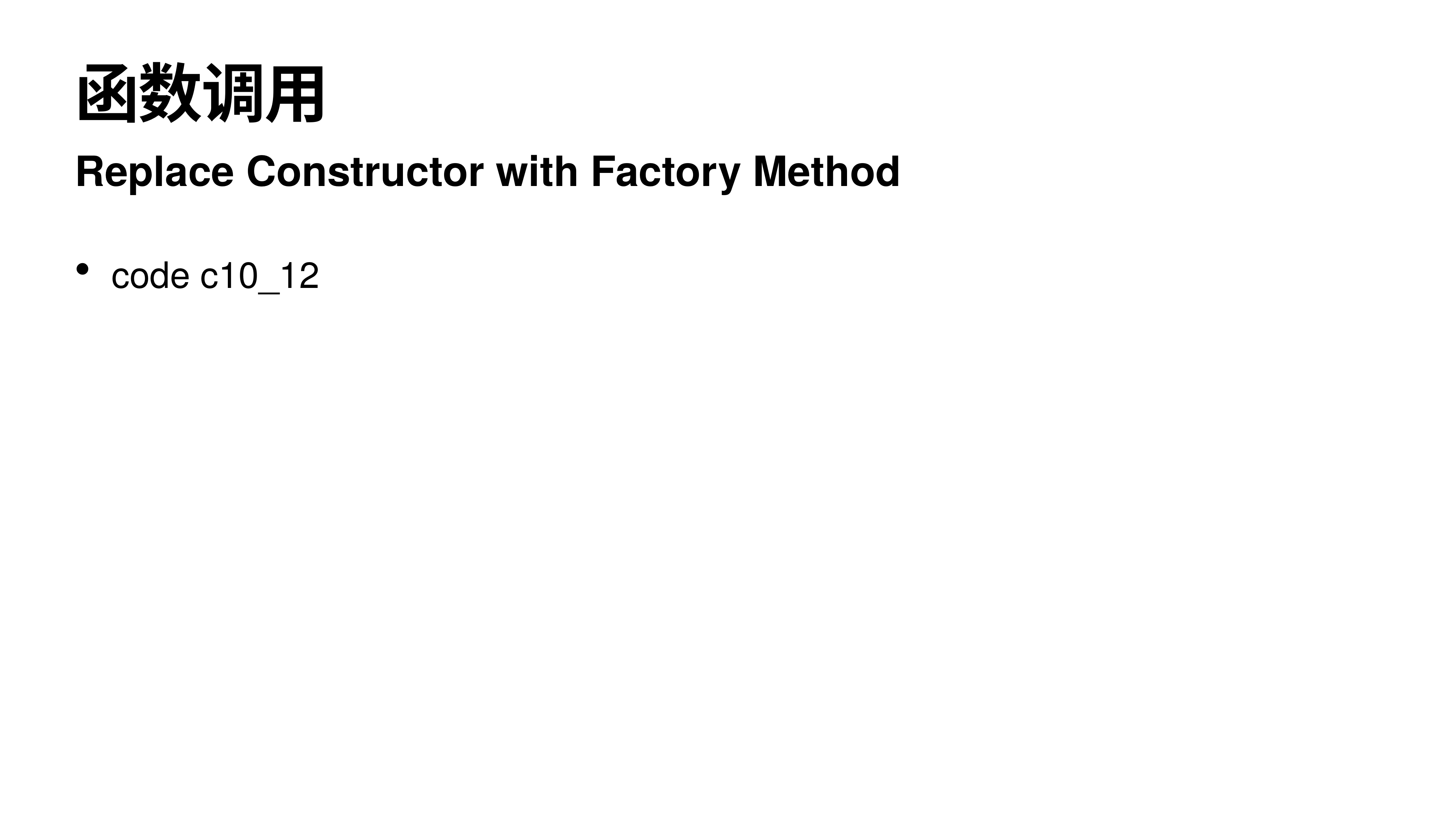

# 函数调用
Replace Constructor with Factory Method

code c10_12